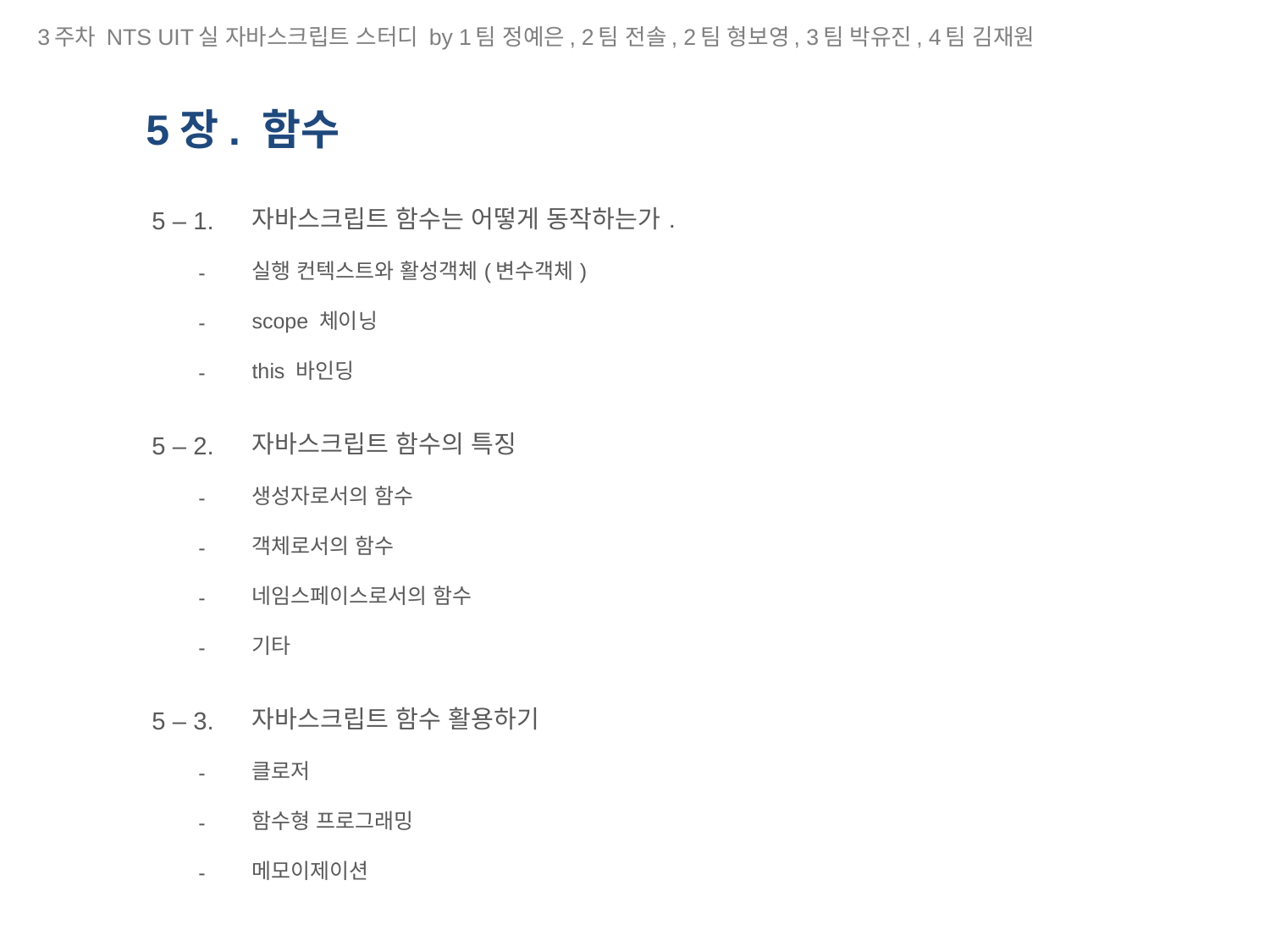

# 3주차 NTS UIT실 자바스크립트 스터디 by 1팀 정예은, 2팀 전솔, 2팀 형보영, 3팀 박유진, 4팀 김재원
5장. 함수
| 5 – 1. | 자바스크립트 함수는 어떻게 동작하는가. |
| --- | --- |
| - | 실행 컨텍스트와 활성객체(변수객체) |
| - | scope 체이닝 |
| - | this 바인딩 |
| 5 – 2. | 자바스크립트 함수의 특징 |
| - | 생성자로서의 함수 |
| - | 객체로서의 함수 |
| - | 네임스페이스로서의 함수 |
| - | 기타 |
| 5 – 3. | 자바스크립트 함수 활용하기 |
| - | 클로저 |
| - | 함수형 프로그래밍 |
| - | 메모이제이션 |